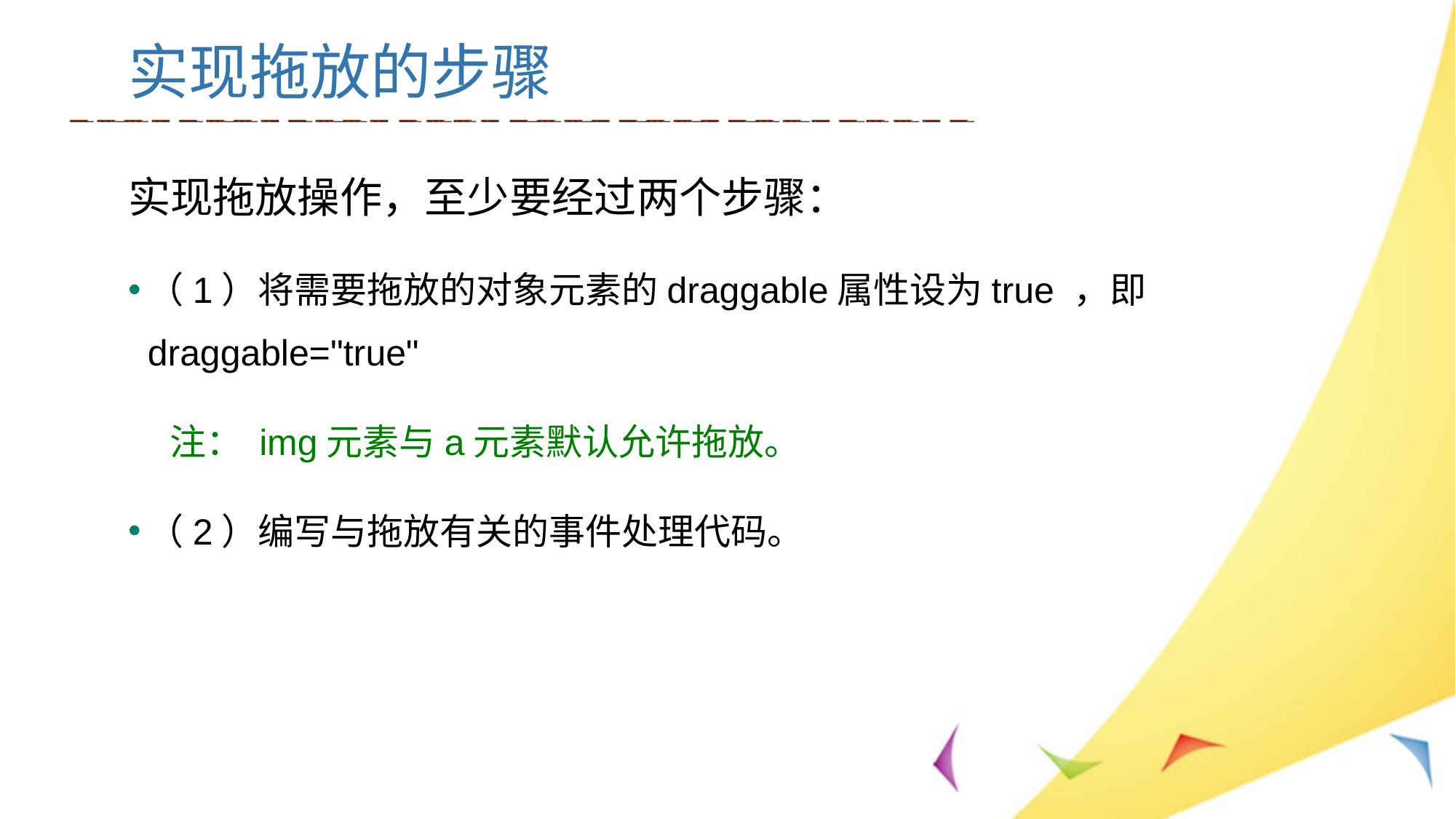

实现拖放的步骤
实现拖放操作，至少要经过两个步骤：
（1）将需要拖放的对象元素的draggable属性设为true ，即      draggable="true"
    注： img元素与a元素默认允许拖放。
（2）编写与拖放有关的事件处理代码。